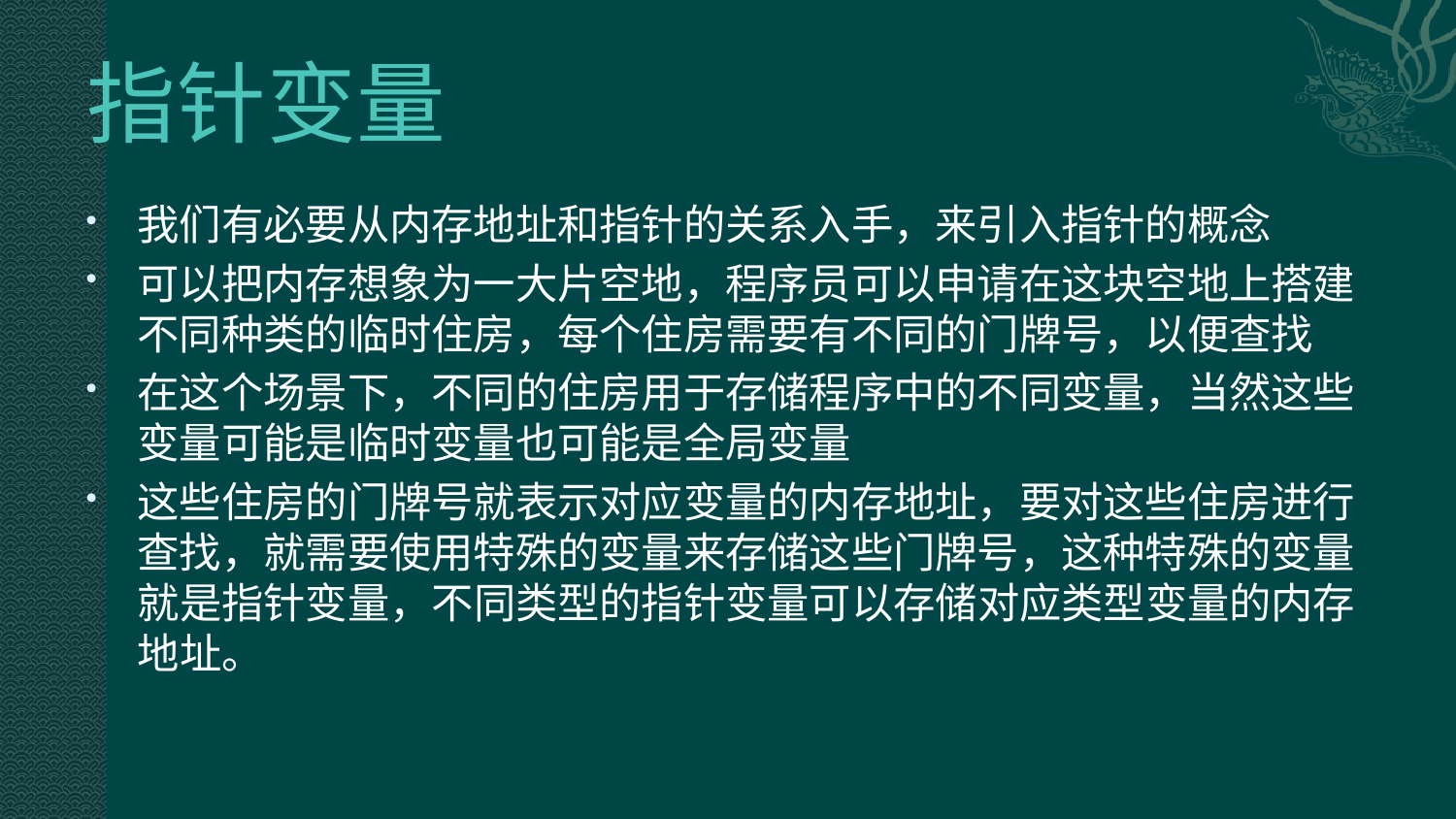

# 指针变量
我们有必要从内存地址和指针的关系入手，来引入指针的概念
可以把内存想象为一大片空地，程序员可以申请在这块空地上搭建不同种类的临时住房，每个住房需要有不同的门牌号，以便查找
在这个场景下，不同的住房用于存储程序中的不同变量，当然这些变量可能是临时变量也可能是全局变量
这些住房的门牌号就表示对应变量的内存地址，要对这些住房进行查找，就需要使用特殊的变量来存储这些门牌号，这种特殊的变量就是指针变量，不同类型的指针变量可以存储对应类型变量的内存地址。